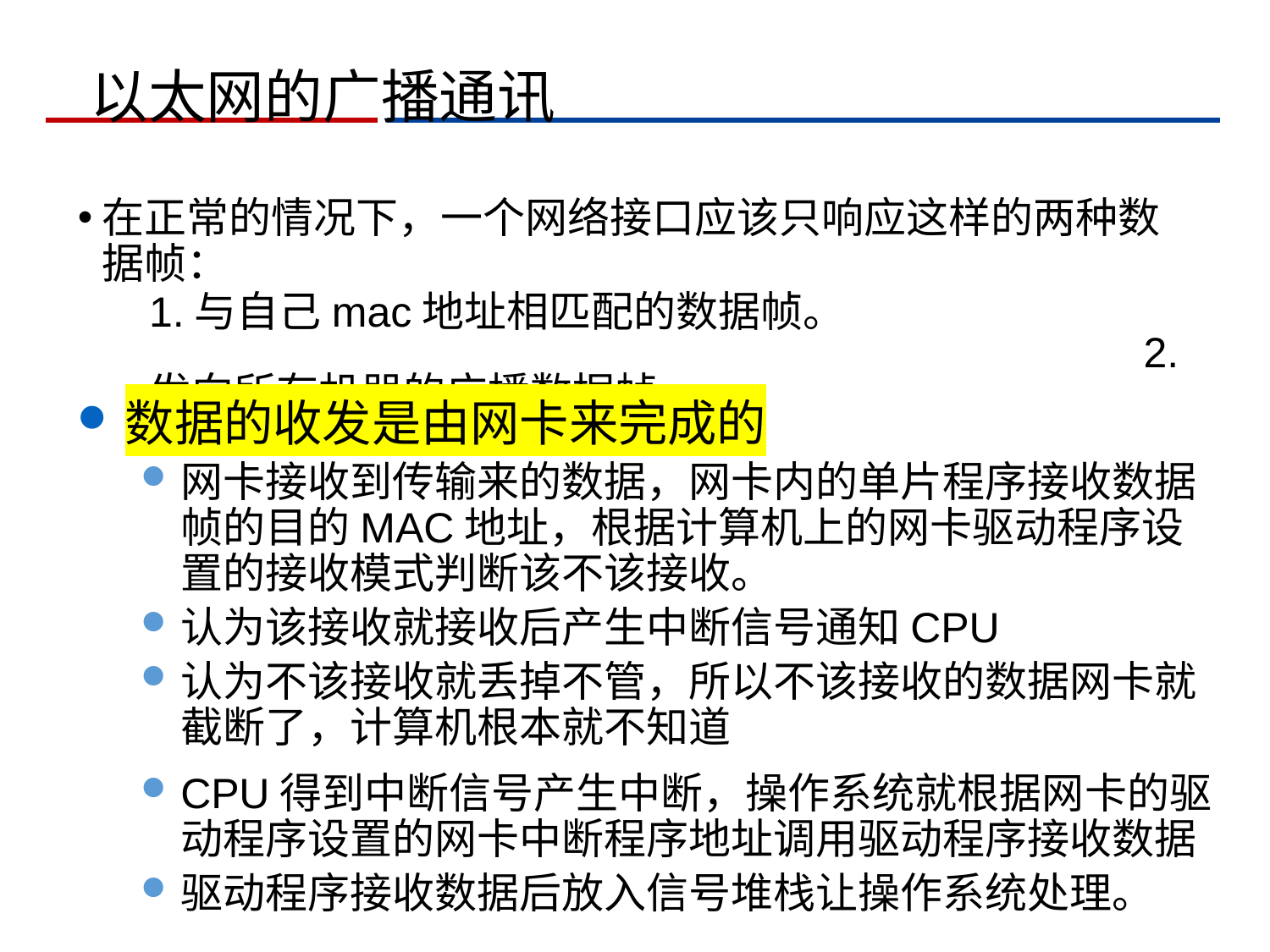

# 以太网的广播通讯

在正常的情况下，一个网络接口应该只响应这样的两种数据帧：
  1.与自己mac地址相匹配的数据帧。　 　　 　　　　 　　 　　　　 　　 　　 　　 　　 　 　　 　　　　  2.发向所有机器的广播数据帧。
数据的收发是由网卡来完成的
网卡接收到传输来的数据，网卡内的单片程序接收数据帧的目的MAC地址，根据计算机上的网卡驱动程序设置的接收模式判断该不该接收。
认为该接收就接收后产生中断信号通知CPU
认为不该接收就丢掉不管，所以不该接收的数据网卡就截断了，计算机根本就不知道
CPU得到中断信号产生中断，操作系统就根据网卡的驱动程序设置的网卡中断程序地址调用驱动程序接收数据
驱动程序接收数据后放入信号堆栈让操作系统处理。
10